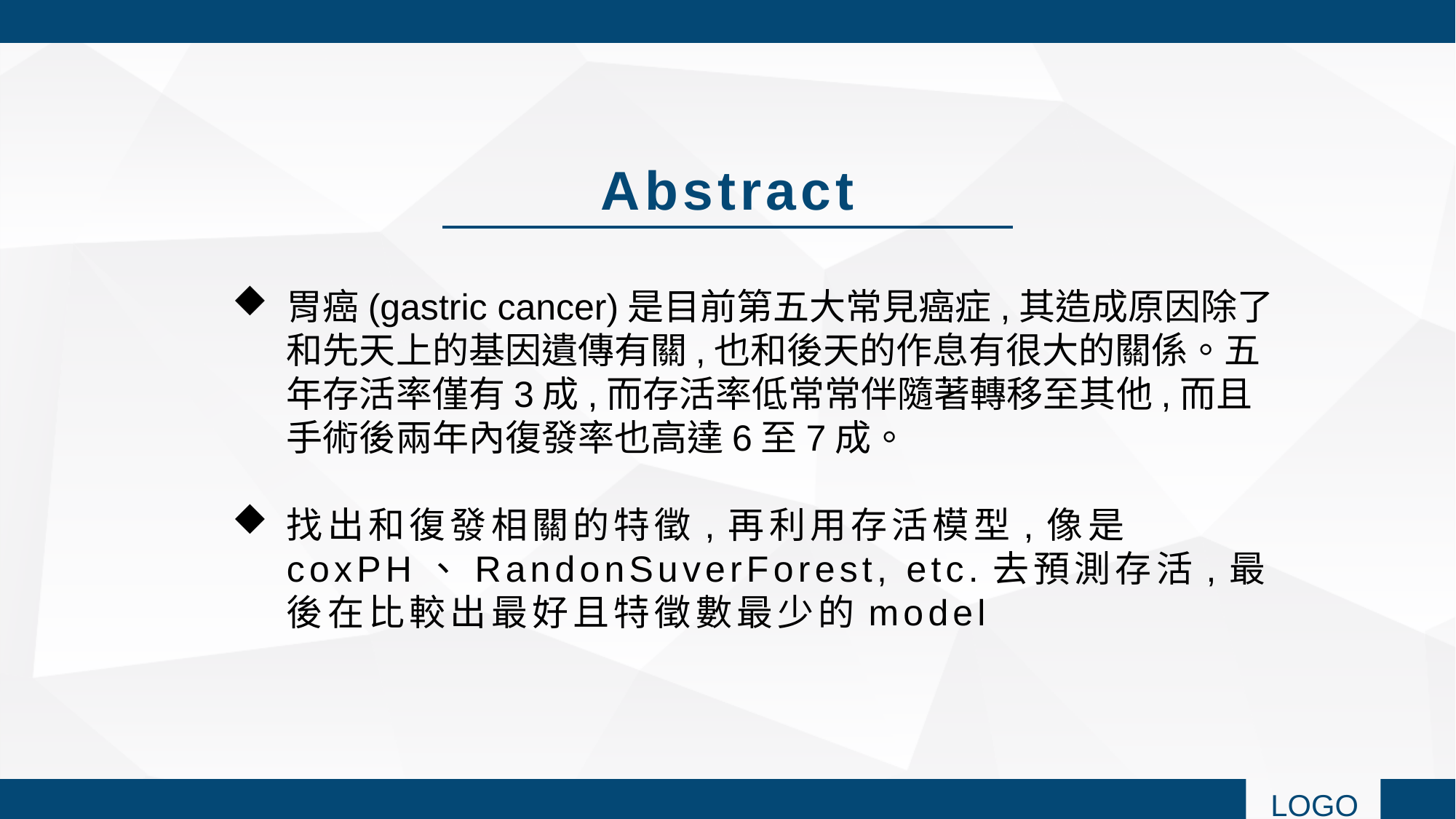

Abstract
胃癌(gastric cancer)是目前第五大常見癌症,其造成原因除了和先天上的基因遺傳有關,也和後天的作息有很大的關係。五年存活率僅有3成,而存活率低常常伴隨著轉移至其他,而且手術後兩年內復發率也高達6至7成。

找出和復發相關的特徵,再利用存活模型,像是coxPH、RandonSuverForest, etc.去預測存活,最後在比較出最好且特徵數最少的model

LOGO